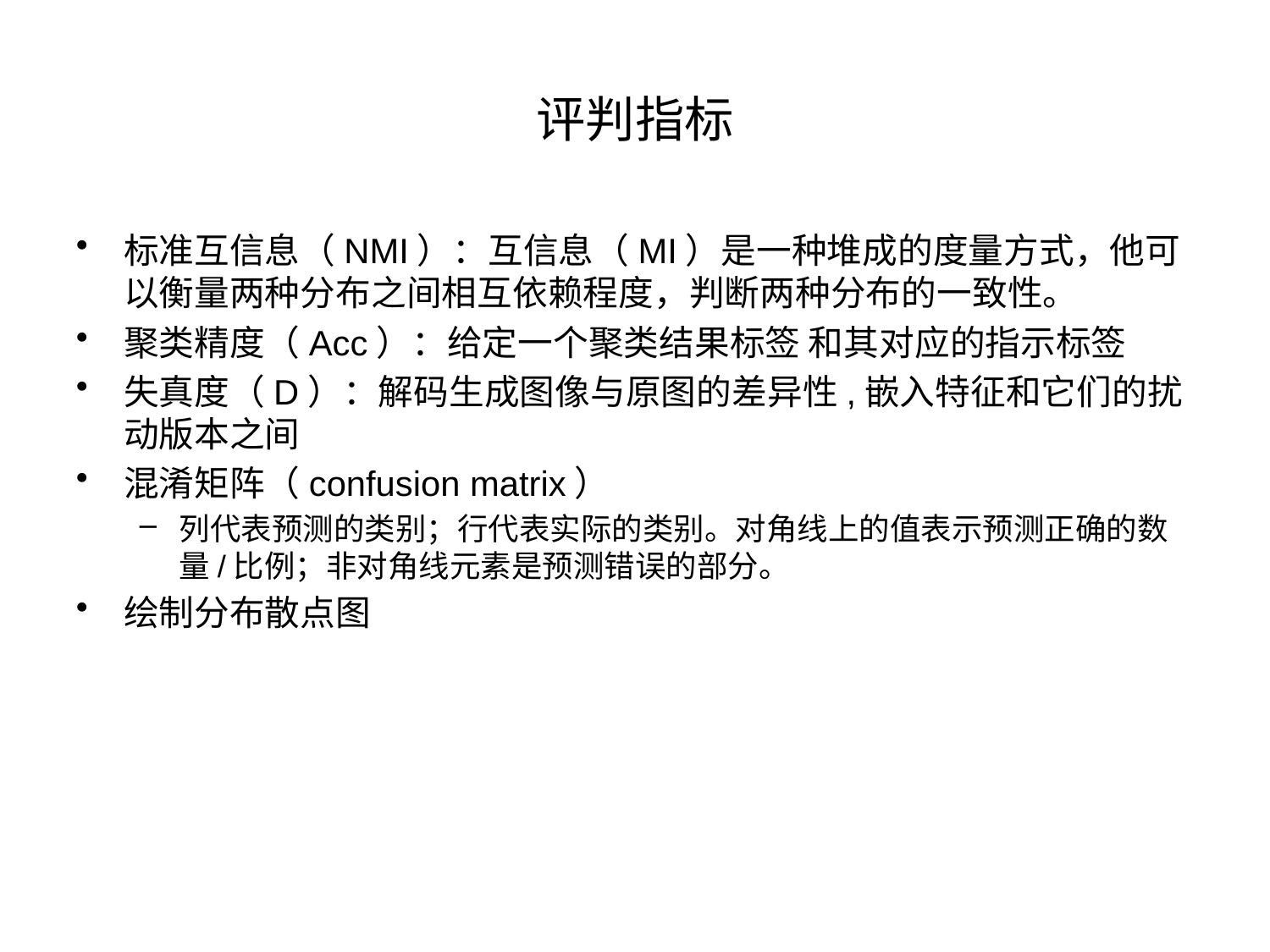

# 评判指标
标准互信息（NMI）：互信息（MI）是一种堆成的度量方式，他可以衡量两种分布之间相互依赖程度，判断两种分布的一致性。
聚类精度（Acc）：给定一个聚类结果标签 和其对应的指示标签
失真度（D）：解码生成图像与原图的差异性,嵌入特征和它们的扰动版本之间
混淆矩阵（confusion matrix）
列代表预测的类别；行代表实际的类别。对角线上的值表示预测正确的数量/比例；非对角线元素是预测错误的部分。
绘制分布散点图